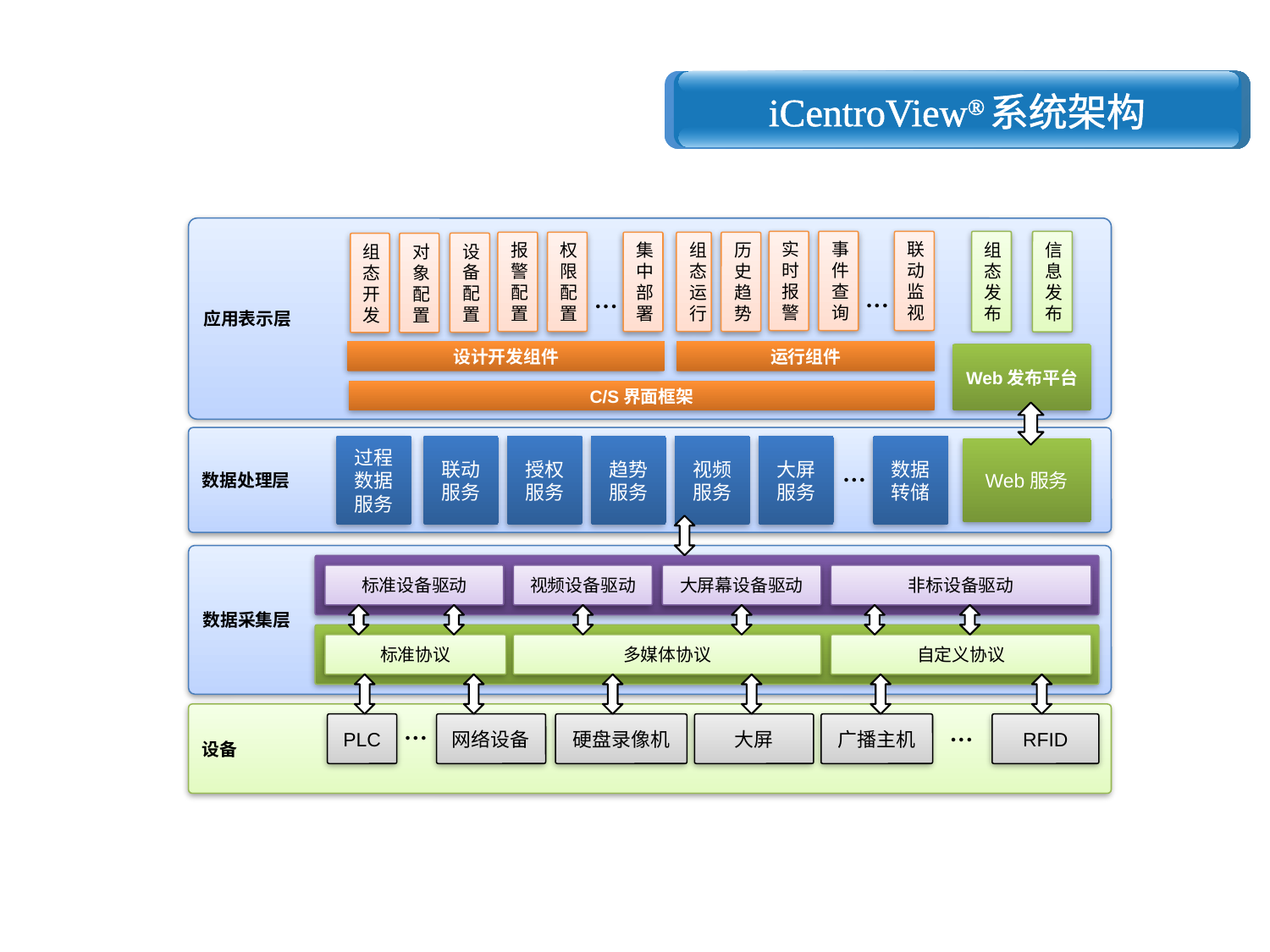

# iCentroView®系统架构
应用表示层
实时报警
事件查询
联动监视
组态
发布
信息发布
报警配置
权限配置
集中部署
组态运行
历史趋势
设备配置
组态开发
对象配置
…
…
设计开发组件
运行组件
Web发布平台
C/S界面框架

数据处理层
过程数据服务
联动服务
授权服务
趋势服务
视频服务
大屏服务
数据转储
Web服务
…

数据采集层

标准设备驱动
视频设备驱动
大屏幕设备驱动
非标设备驱动

标准协议
多媒体协议
自定义协议

…
设备
…
硬盘录像机
大屏
广播主机
RFID
PLC
网络设备